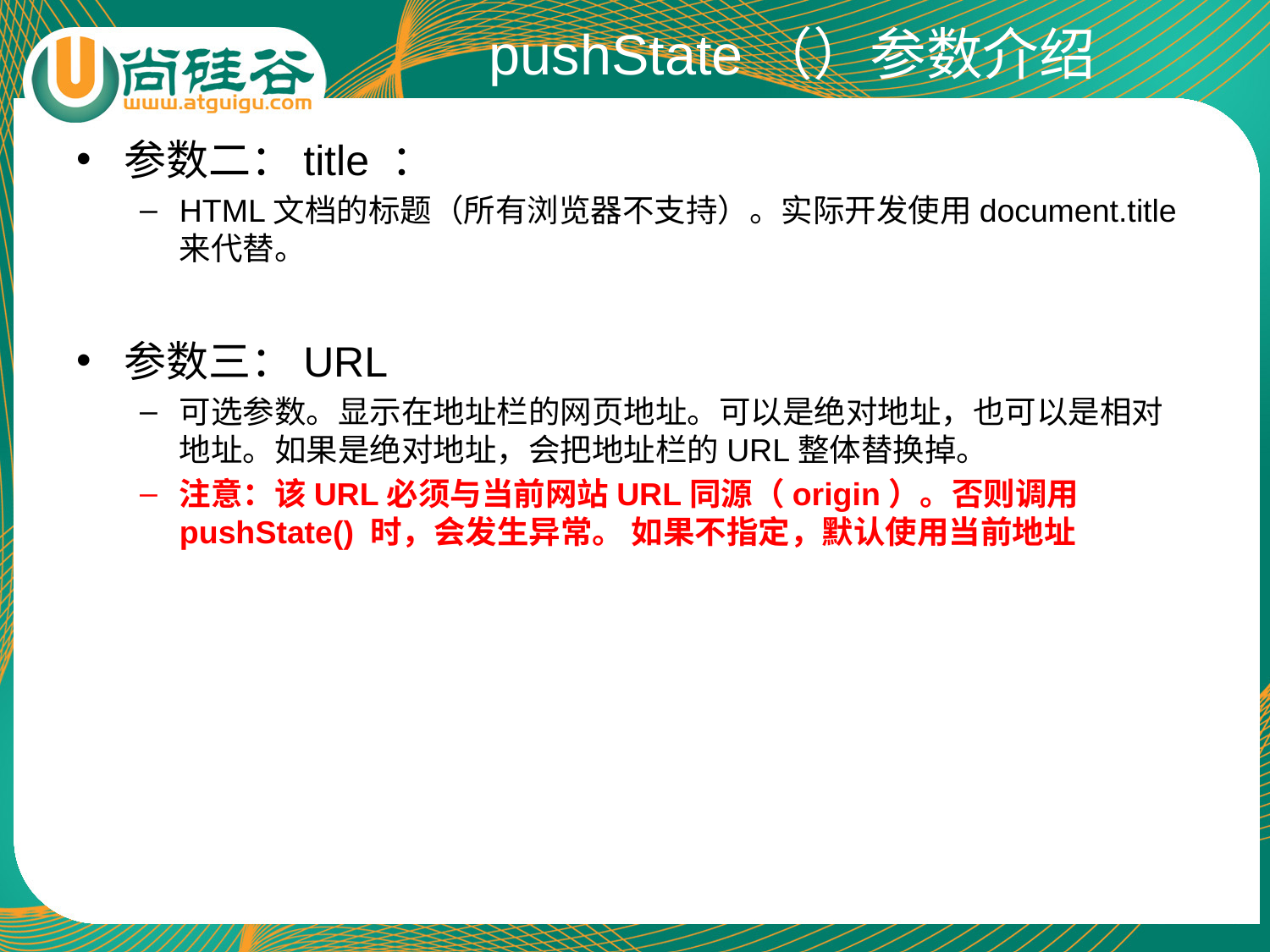

# pushState（）参数介绍
参数二：title ：
HTML文档的标题（所有浏览器不支持）。实际开发使用document.title来代替。

参数三：URL
可选参数。显示在地址栏的网页地址。可以是绝对地址，也可以是相对地址。如果是绝对地址，会把地址栏的URL整体替换掉。
注意：该URL必须与当前网站URL同源（origin）。否则调用pushState() 时，会发生异常。 如果不指定，默认使用当前地址